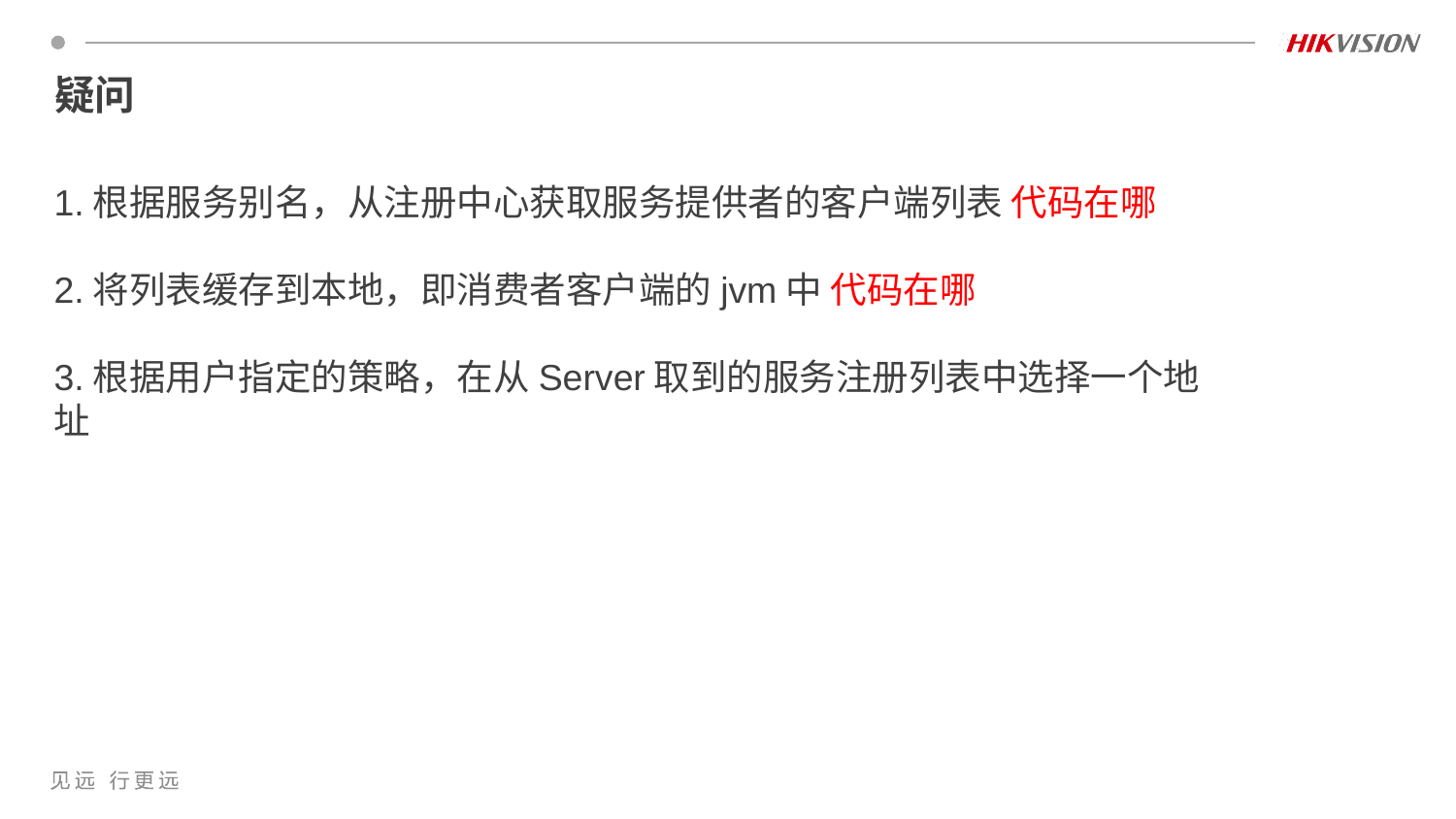

# 疑问

1.根据服务别名，从注册中心获取服务提供者的客户端列表 代码在哪

2.将列表缓存到本地，即消费者客户端的jvm中 代码在哪

3.根据用户指定的策略，在从Server取到的服务注册列表中选择一个地址